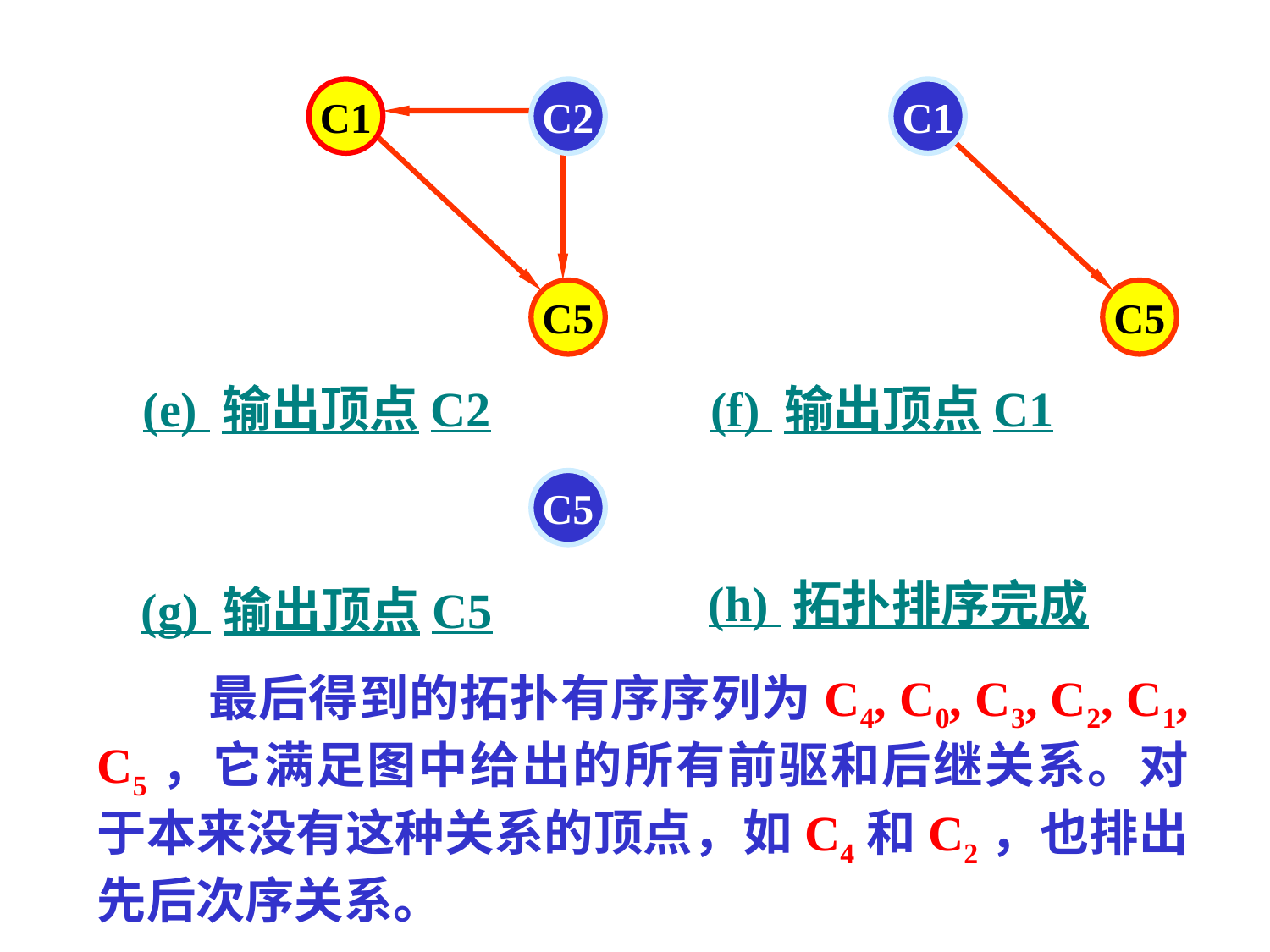

C1
C2
C1

C5
C5
(e) 输出顶点C2
(f) 输出顶点C1
C5
(h) 拓扑排序完成
(g) 输出顶点C5
        最后得到的拓扑有序序列为C4, C0, C3, C2, C1, C5，它满足图中给出的所有前驱和后继关系。对于本来没有这种关系的顶点，如C4和C2，也排出先后次序关系。
180